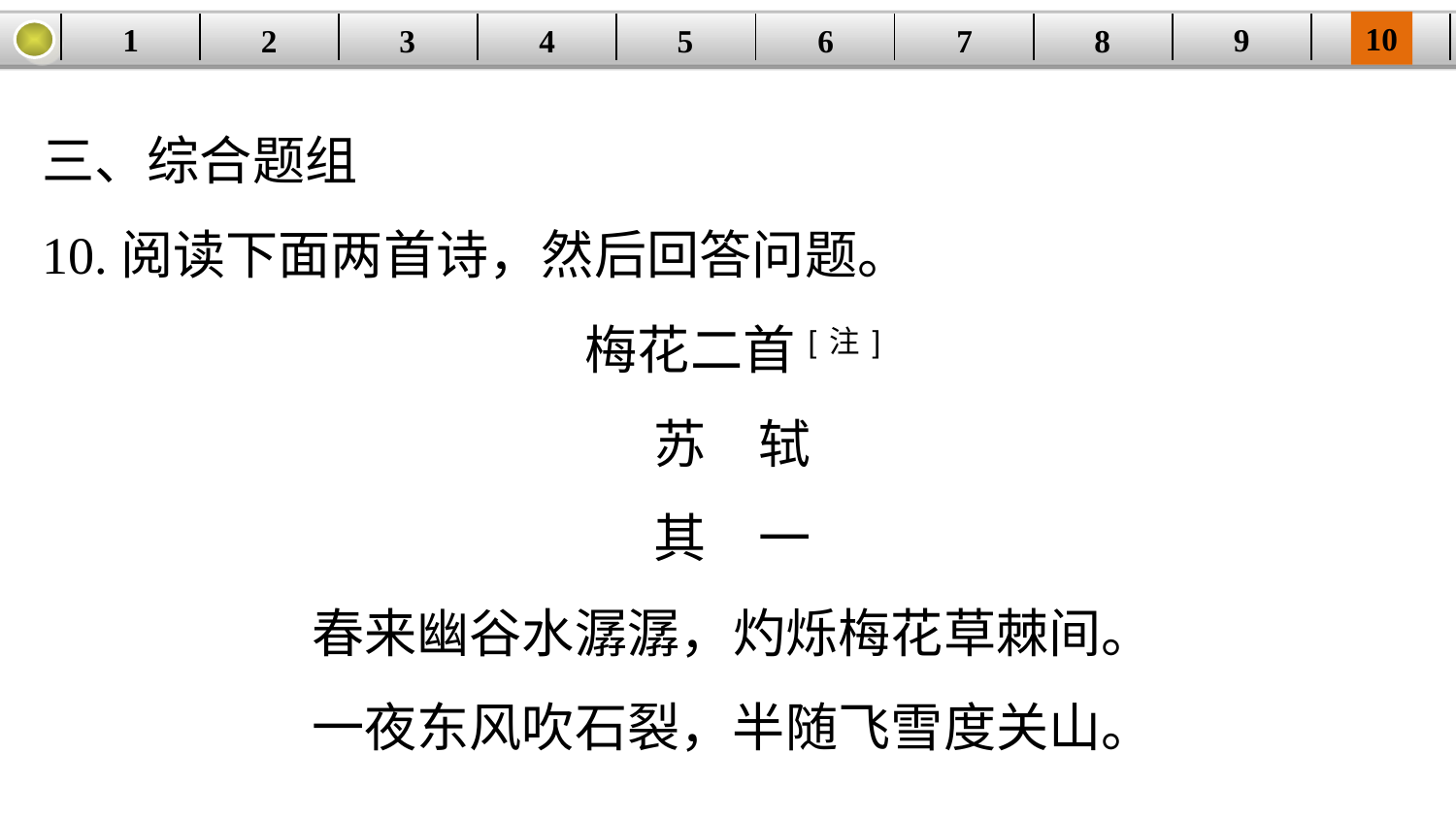

10

9
1
3
4
5
6
8
2
|  |  |  |  |  |  |  |  |  |  |
| --- | --- | --- | --- | --- | --- | --- | --- | --- | --- |
7

三、综合题组
10.阅读下面两首诗，然后回答问题。
梅花二首[注]
苏　轼
其　一
春来幽谷水潺潺，灼烁梅花草棘间。
一夜东风吹石裂，半随飞雪度关山。